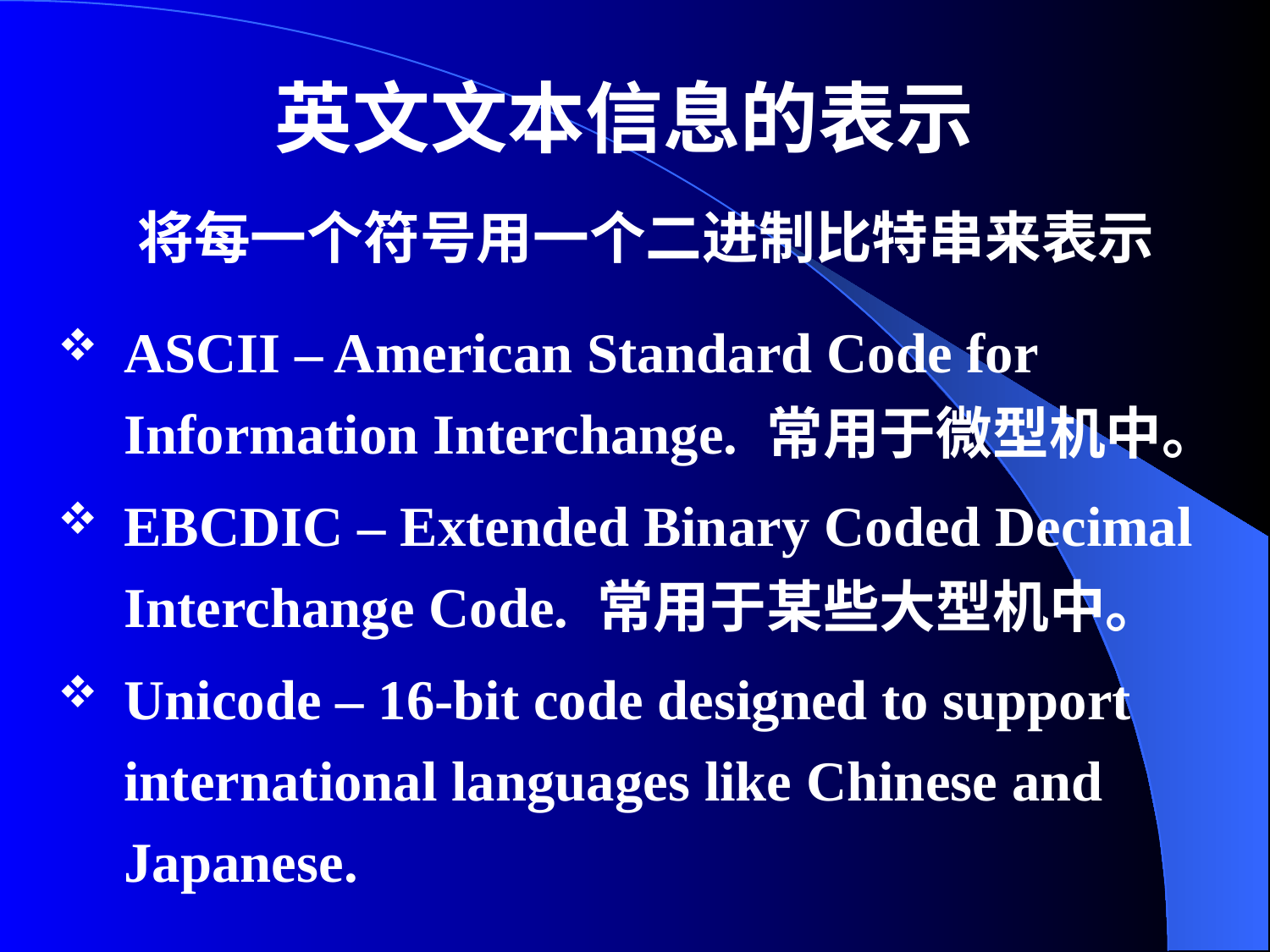

# 英文文本信息的表示
将每一个符号用一个二进制比特串来表示
ASCII – American Standard Code for Information Interchange. 常用于微型机中。
EBCDIC – Extended Binary Coded Decimal Interchange Code. 常用于某些大型机中。
Unicode – 16-bit code designed to support international languages like Chinese and Japanese.